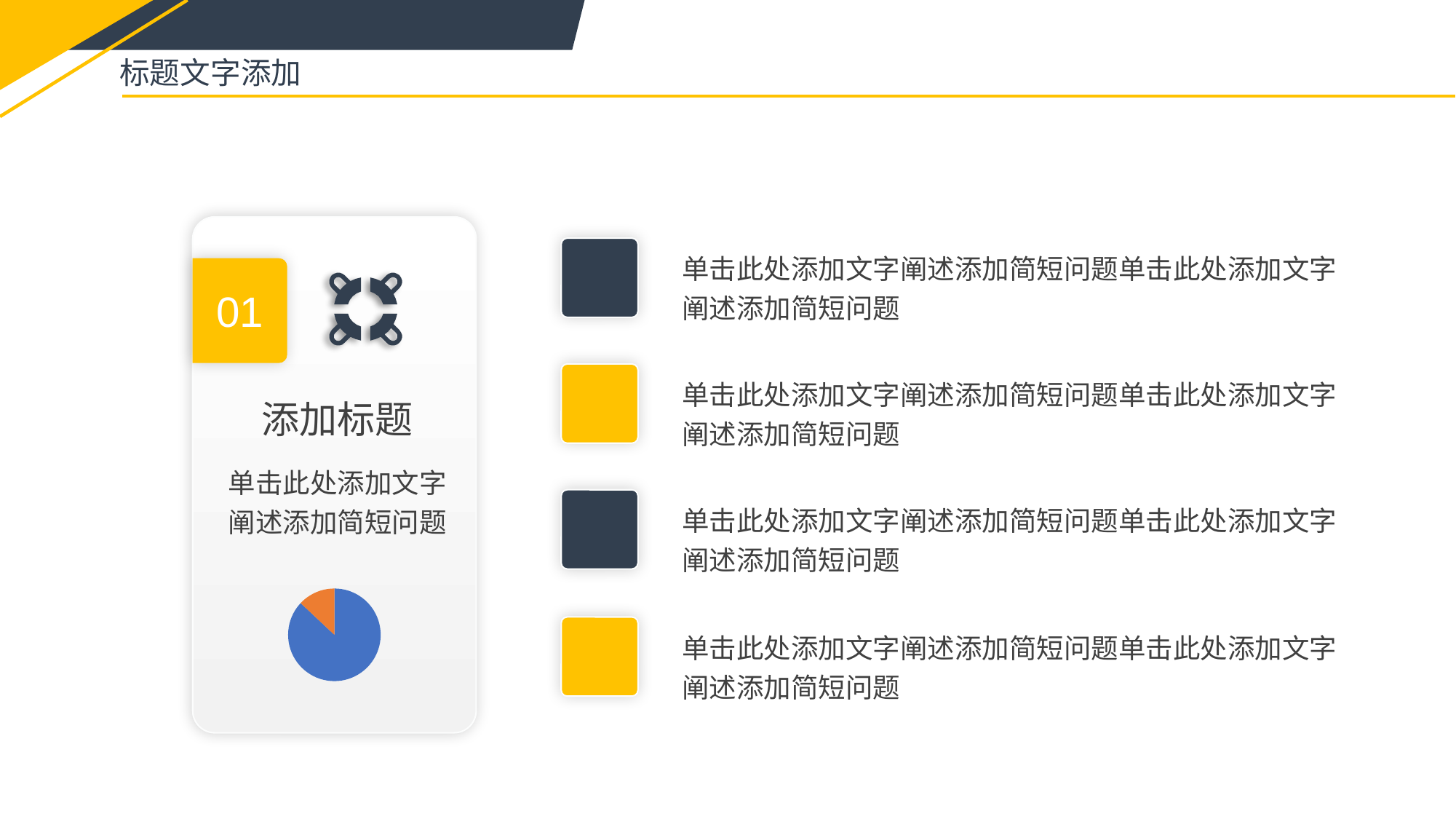

标题文字添加

01
添加标题
单击此处添加文字阐述添加简短问题

### Chart

| Category | 销售额 |
|---|---|
| 第一季度 | 87.0 |
| 第二季度 | 13.0 |
单击此处添加文字阐述添加简短问题单击此处添加文字阐述添加简短问题

单击此处添加文字阐述添加简短问题单击此处添加文字阐述添加简短问题

单击此处添加文字阐述添加简短问题单击此处添加文字阐述添加简短问题

单击此处添加文字阐述添加简短问题单击此处添加文字阐述添加简短问题